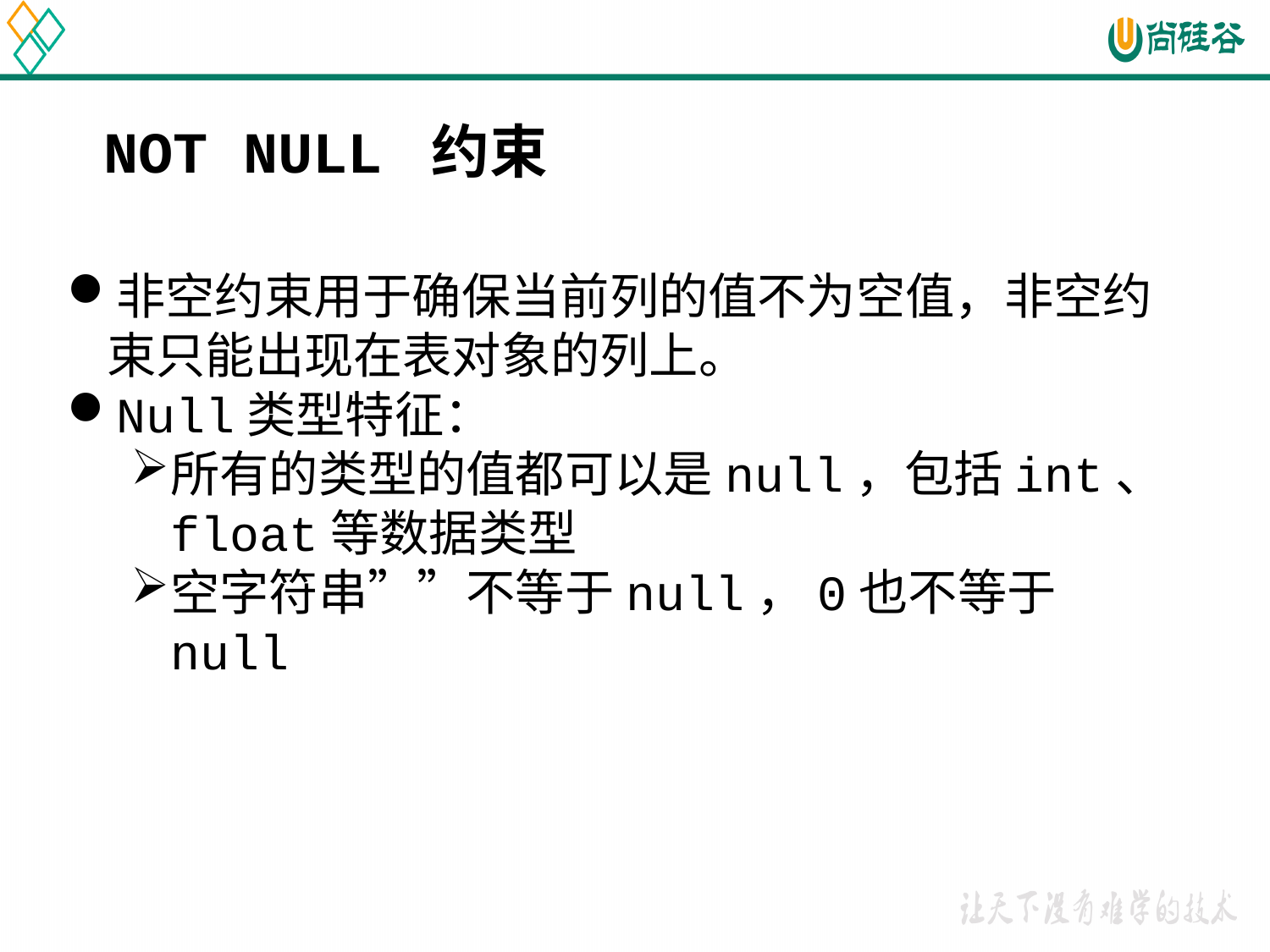

NOT NULL 约束
非空约束用于确保当前列的值不为空值，非空约束只能出现在表对象的列上。
Null类型特征：
所有的类型的值都可以是null，包括int、float等数据类型
空字符串””不等于null，0也不等于null